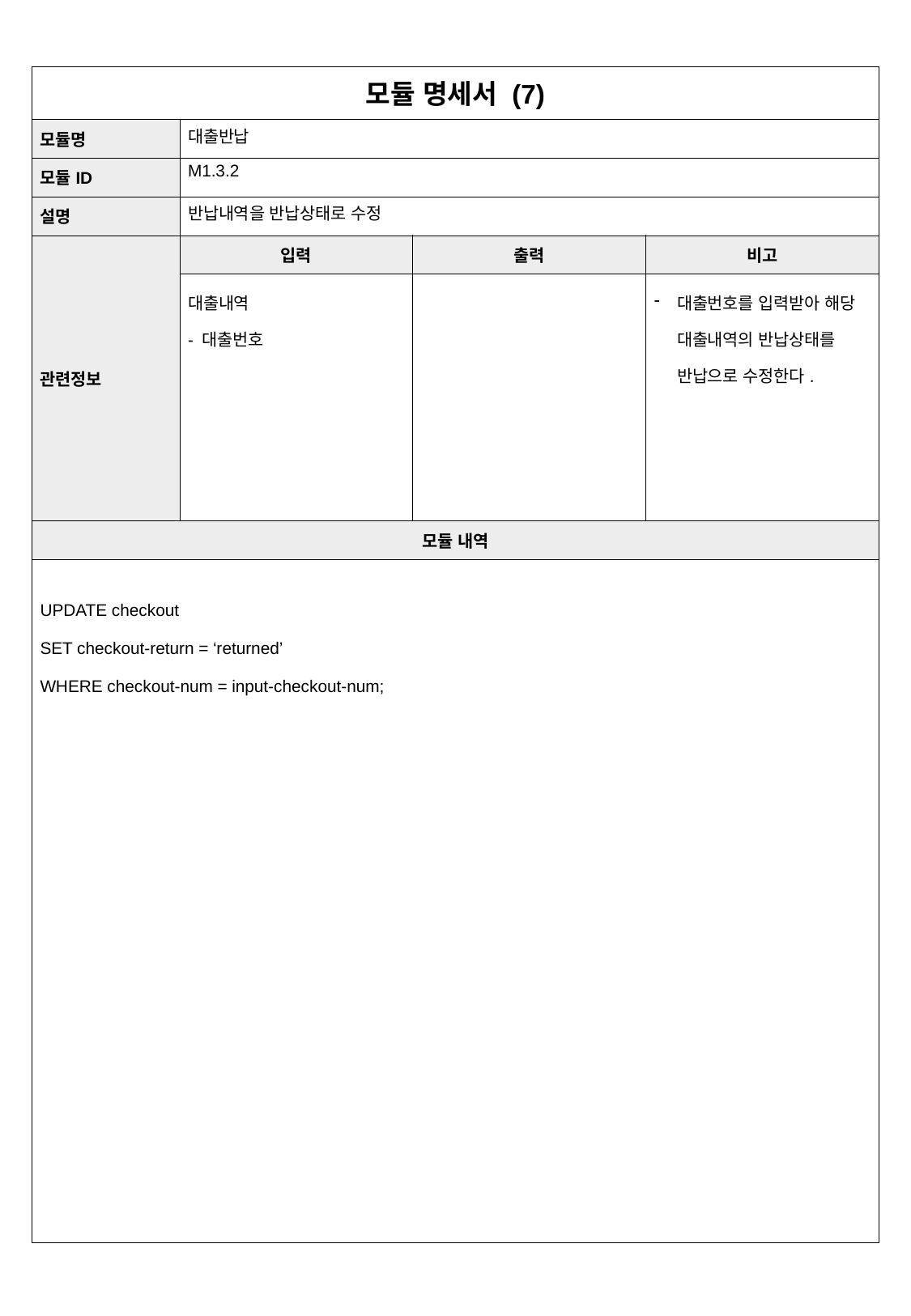

| 모듈 명세서 (7) | 주문신청서작성 |  |  |
| --- | --- | --- | --- |
| 모듈명 | 대출반납 |  |  |
| 모듈ID | M1.3.2 |  |  |
| 설명 | 반납내역을 반납상태로 수정 |  |  |
| 관련정보 | 입력 | 출력 | 비고 |
|  | 대출내역 - 대출번호 |  | 대출번호를 입력받아 해당 대출내역의 반납상태를 반납으로 수정한다. |
| 모듈 내역 |  |  |  |
| UPDATE checkout SET checkout-return = ‘returned’ WHERE checkout-num = input-checkout-num; |  |  |  |